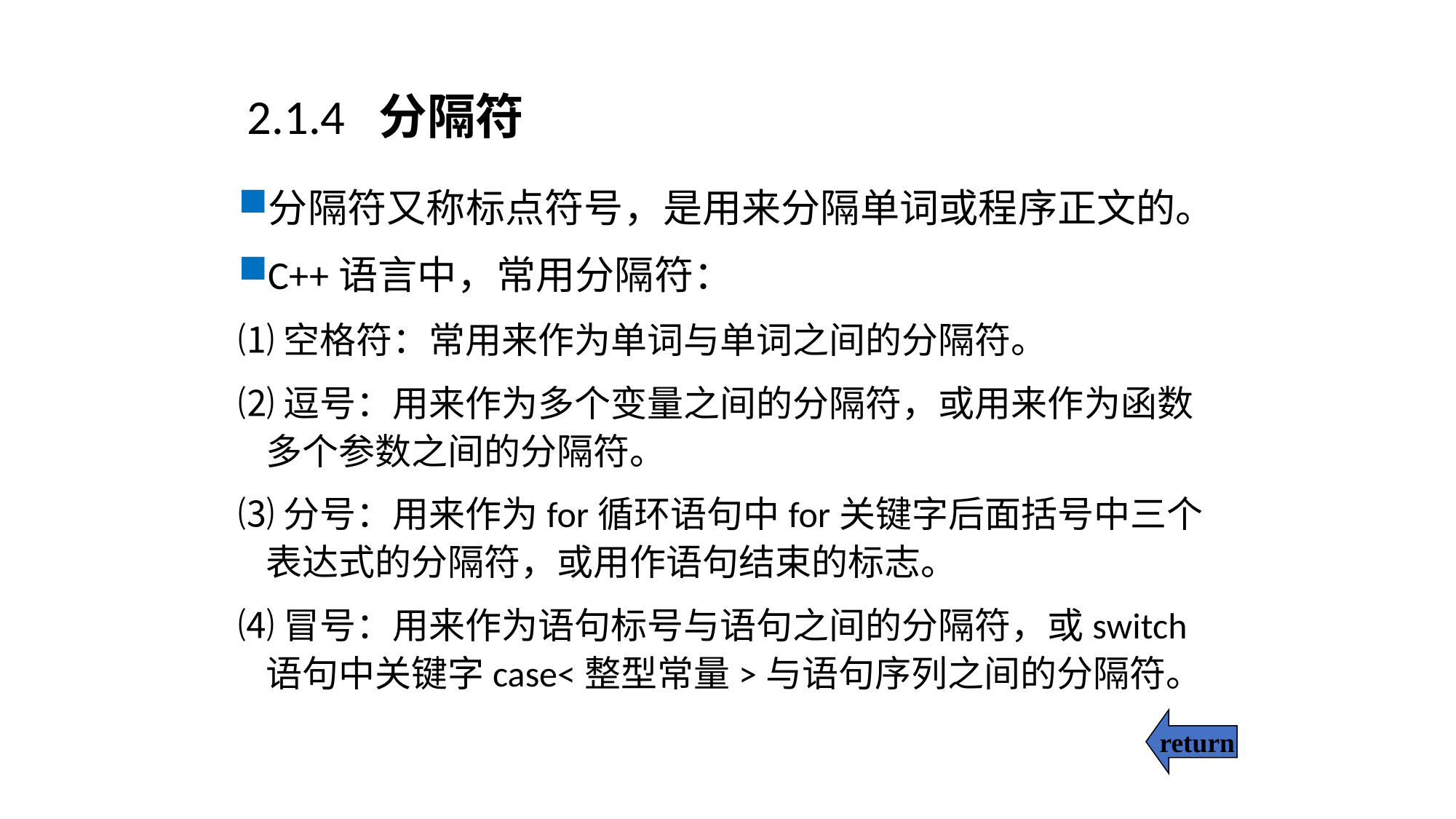

# 2.1.4  分隔符
分隔符又称标点符号，是用来分隔单词或程序正文的。
C++语言中，常用分隔符：
⑴空格符：常用来作为单词与单词之间的分隔符。
⑵逗号：用来作为多个变量之间的分隔符，或用来作为函数多个参数之间的分隔符。
⑶分号：用来作为for循环语句中for关键字后面括号中三个表达式的分隔符，或用作语句结束的标志。
⑷冒号：用来作为语句标号与语句之间的分隔符，或switch语句中关键字case<整型常量>与语句序列之间的分隔符。
return